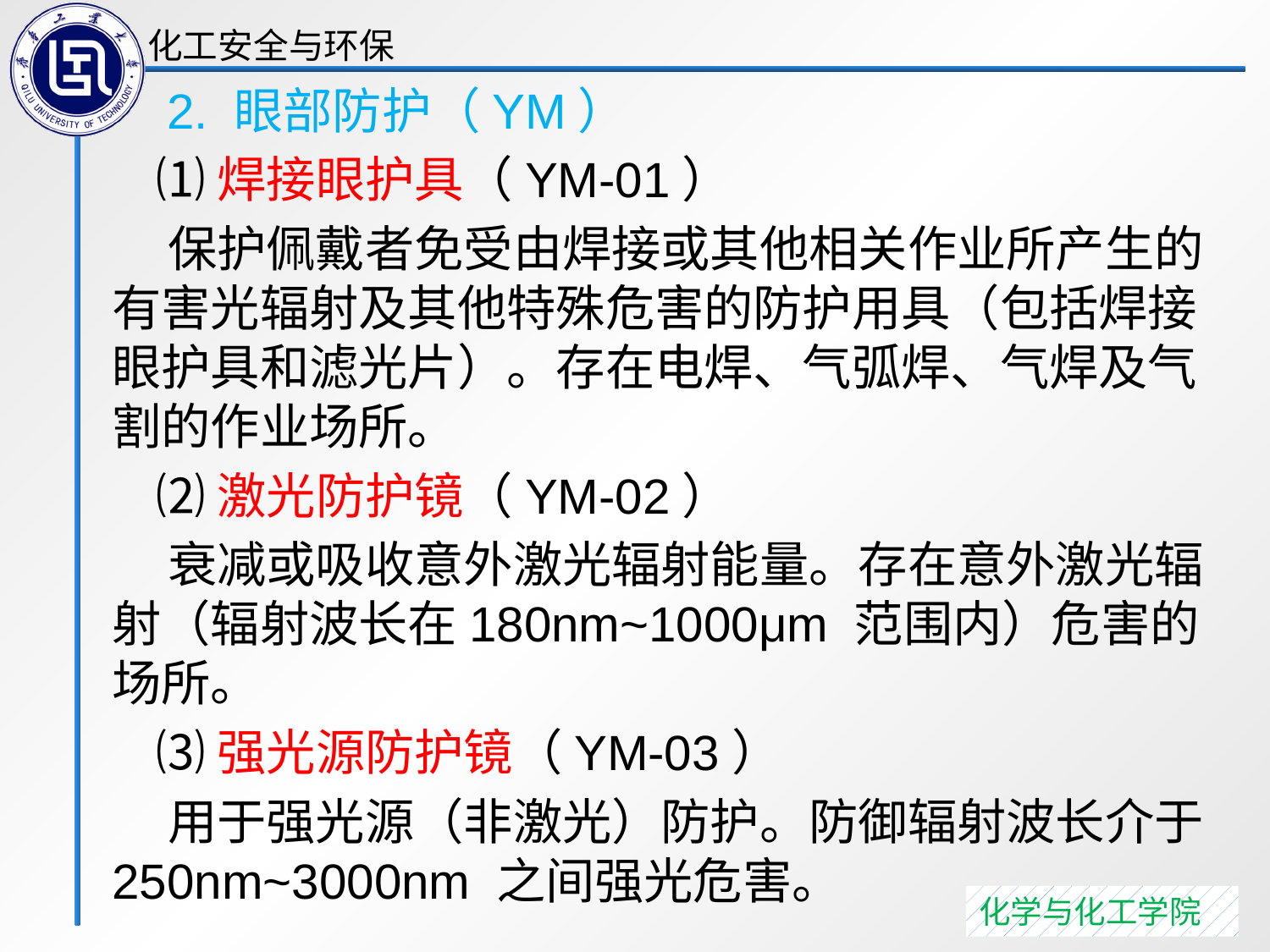

2. 眼部防护（YM）
    ⑴焊接眼护具（YM-01）
    保护佩戴者免受由焊接或其他相关作业所产生的有害光辐射及其他特殊危害的防护用具（包括焊接眼护具和滤光片）。存在电焊、气弧焊、气焊及气割的作业场所。
    ⑵激光防护镜（YM-02）
    衰减或吸收意外激光辐射能量。存在意外激光辐射（辐射波长在180nm~1000μm 范围内）危害的场所。
    ⑶强光源防护镜（YM-03）
    用于强光源（非激光）防护。防御辐射波长介于250nm~3000nm 之间强光危害。